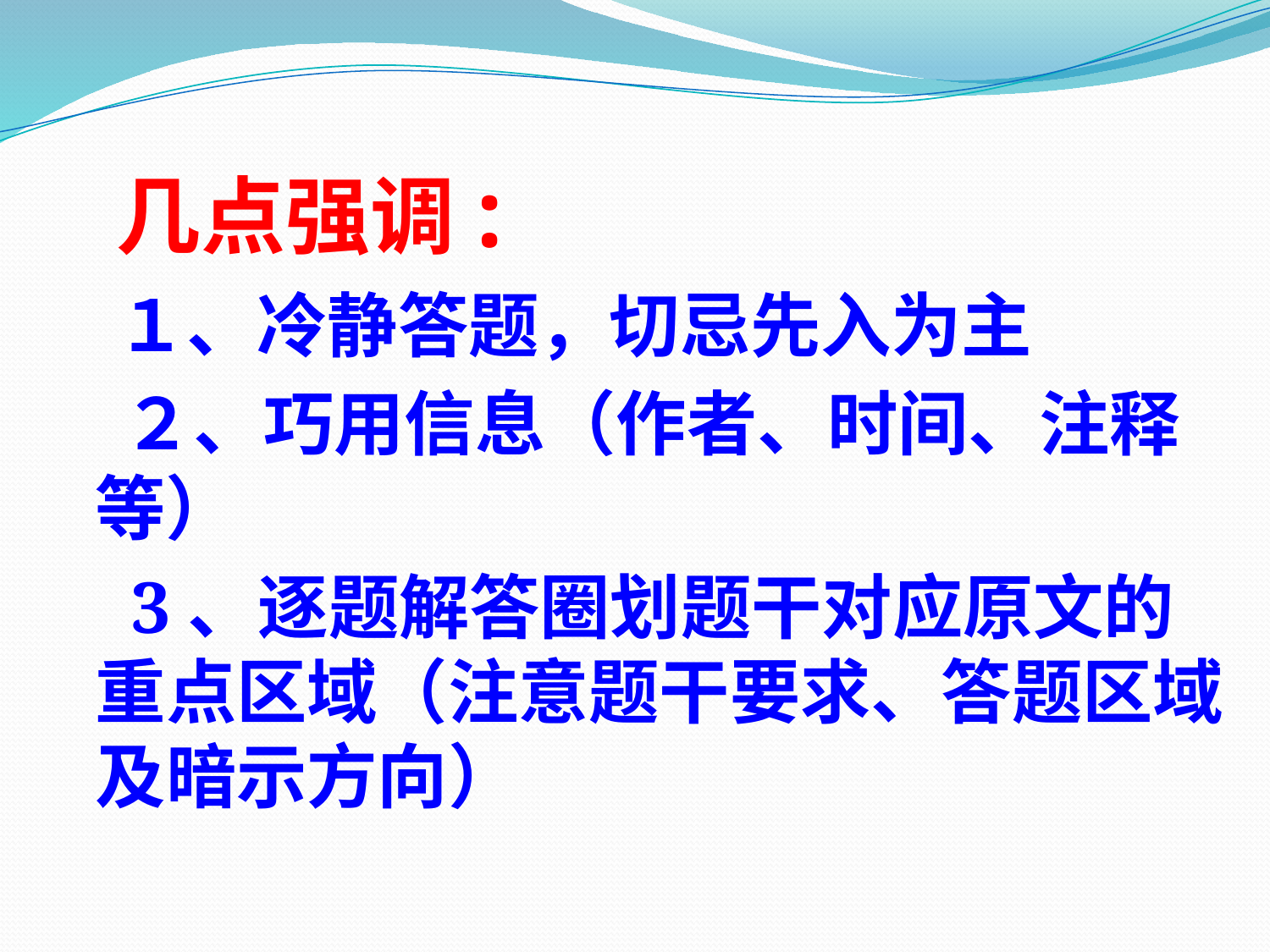

几点强调:
   １、冷静答题，切忌先入为主
   ２、巧用信息（作者、时间、注释等）
    3、逐题解答圈划题干对应原文的重点区域（注意题干要求、答题区域及暗示方向）